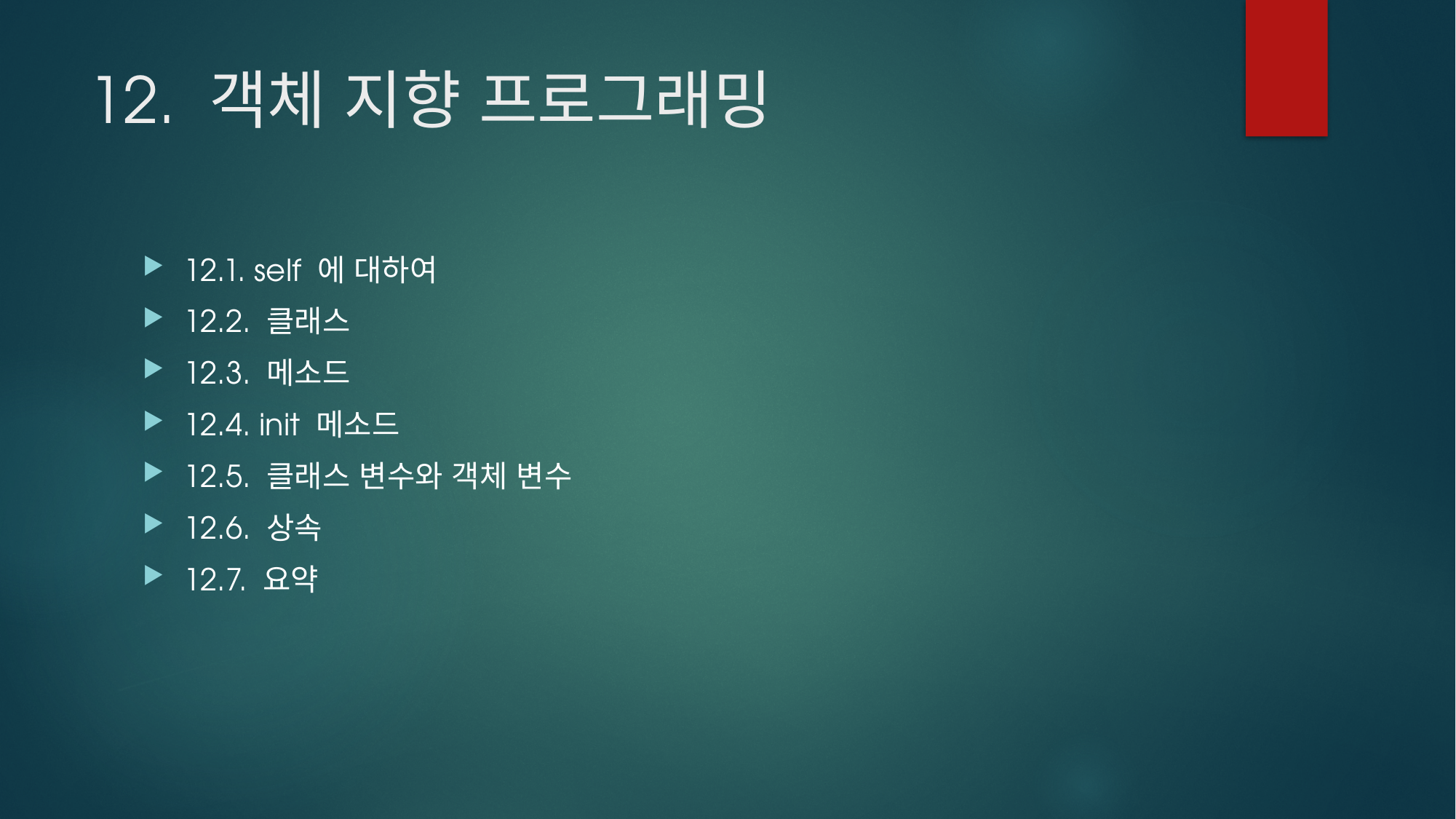

# 12. 객체 지향 프로그래밍
12.1. self 에 대하여
12.2. 클래스
12.3. 메소드
12.4. init 메소드
12.5. 클래스 변수와 객체 변수
12.6. 상속
12.7. 요약